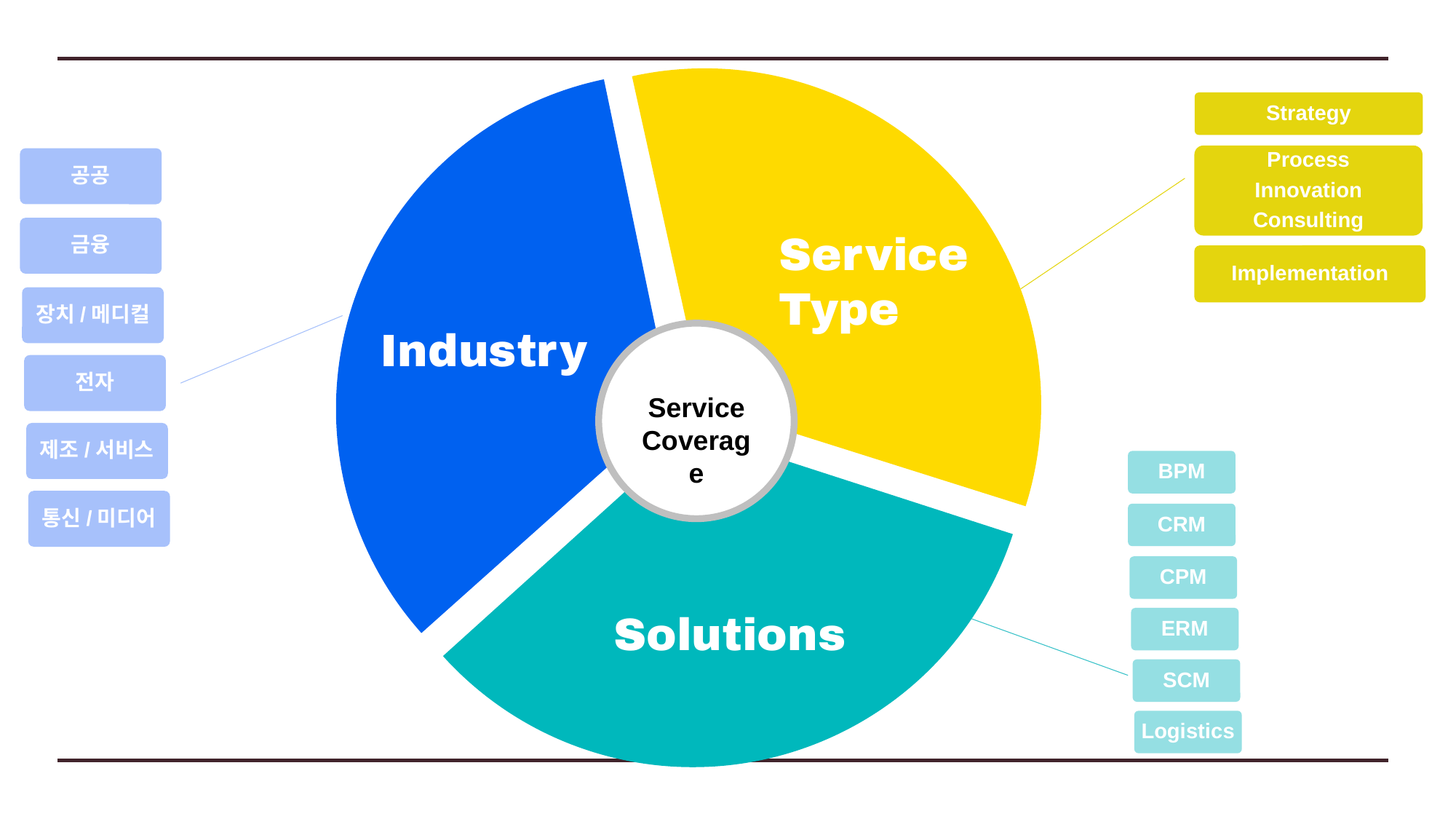

Service Coverage

Strategy

Process
Innovation
Consulting

Implementation

공공

금융

장치/메디컬

전자

제조/서비스

통신/미디어
Service Type

Industry

BPM

CRM

CPM

ERM

SCM

Logistics
Solutions